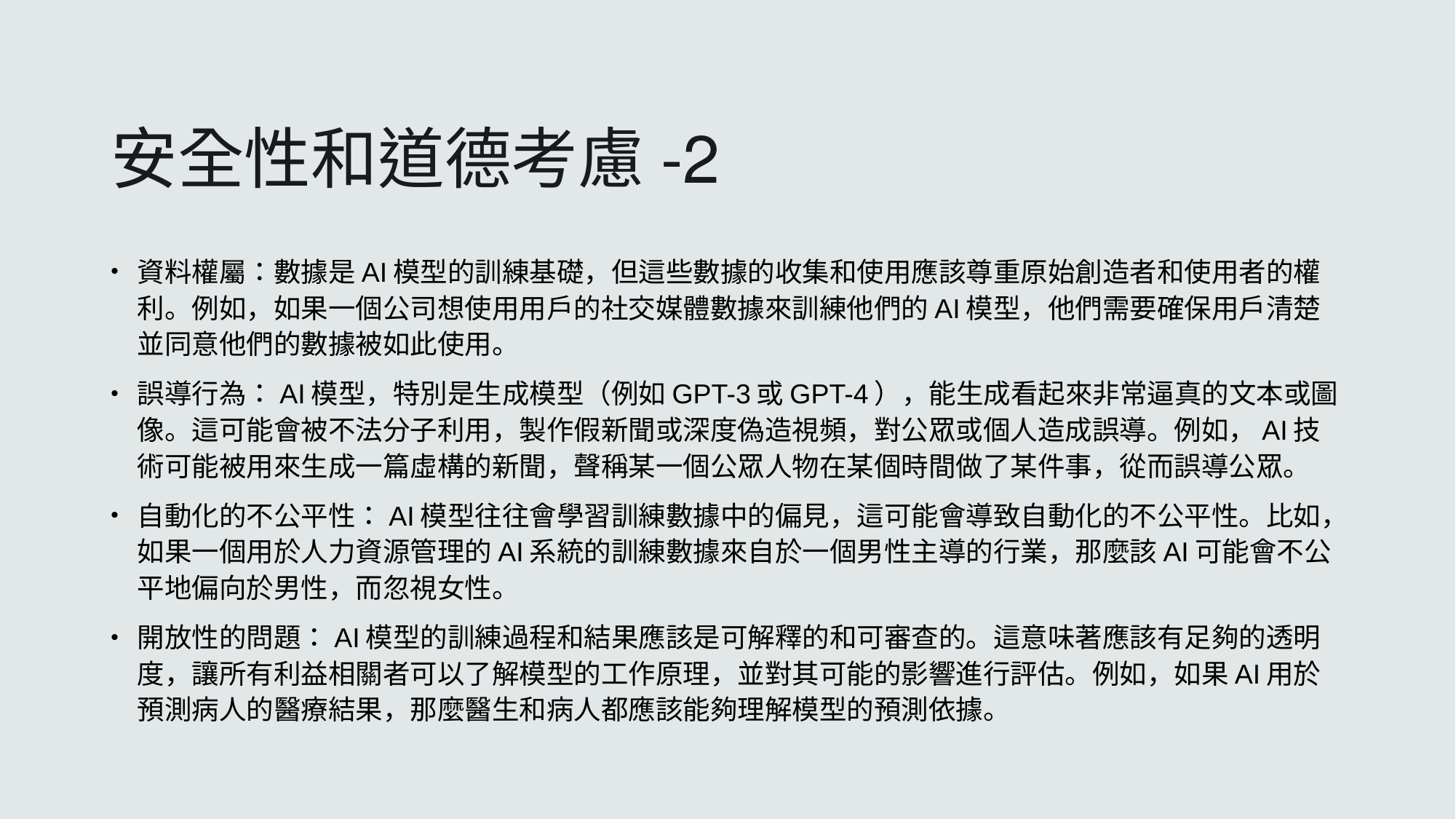

# 安全性和道德考慮-2
資料權屬：數據是AI模型的訓練基礎，但這些數據的收集和使用應該尊重原始創造者和使用者的權利。例如，如果一個公司想使用用戶的社交媒體數據來訓練他們的AI模型，他們需要確保用戶清楚並同意他們的數據被如此使用。
誤導行為：AI模型，特別是生成模型（例如GPT-3或GPT-4），能生成看起來非常逼真的文本或圖像。這可能會被不法分子利用，製作假新聞或深度偽造視頻，對公眾或個人造成誤導。例如，AI技術可能被用來生成一篇虛構的新聞，聲稱某一個公眾人物在某個時間做了某件事，從而誤導公眾。
自動化的不公平性：AI模型往往會學習訓練數據中的偏見，這可能會導致自動化的不公平性。比如，如果一個用於人力資源管理的AI系統的訓練數據來自於一個男性主導的行業，那麼該AI可能會不公平地偏向於男性，而忽視女性。
開放性的問題：AI模型的訓練過程和結果應該是可解釋的和可審查的。這意味著應該有足夠的透明度，讓所有利益相關者可以了解模型的工作原理，並對其可能的影響進行評估。例如，如果AI用於預測病人的醫療結果，那麼醫生和病人都應該能夠理解模型的預測依據。